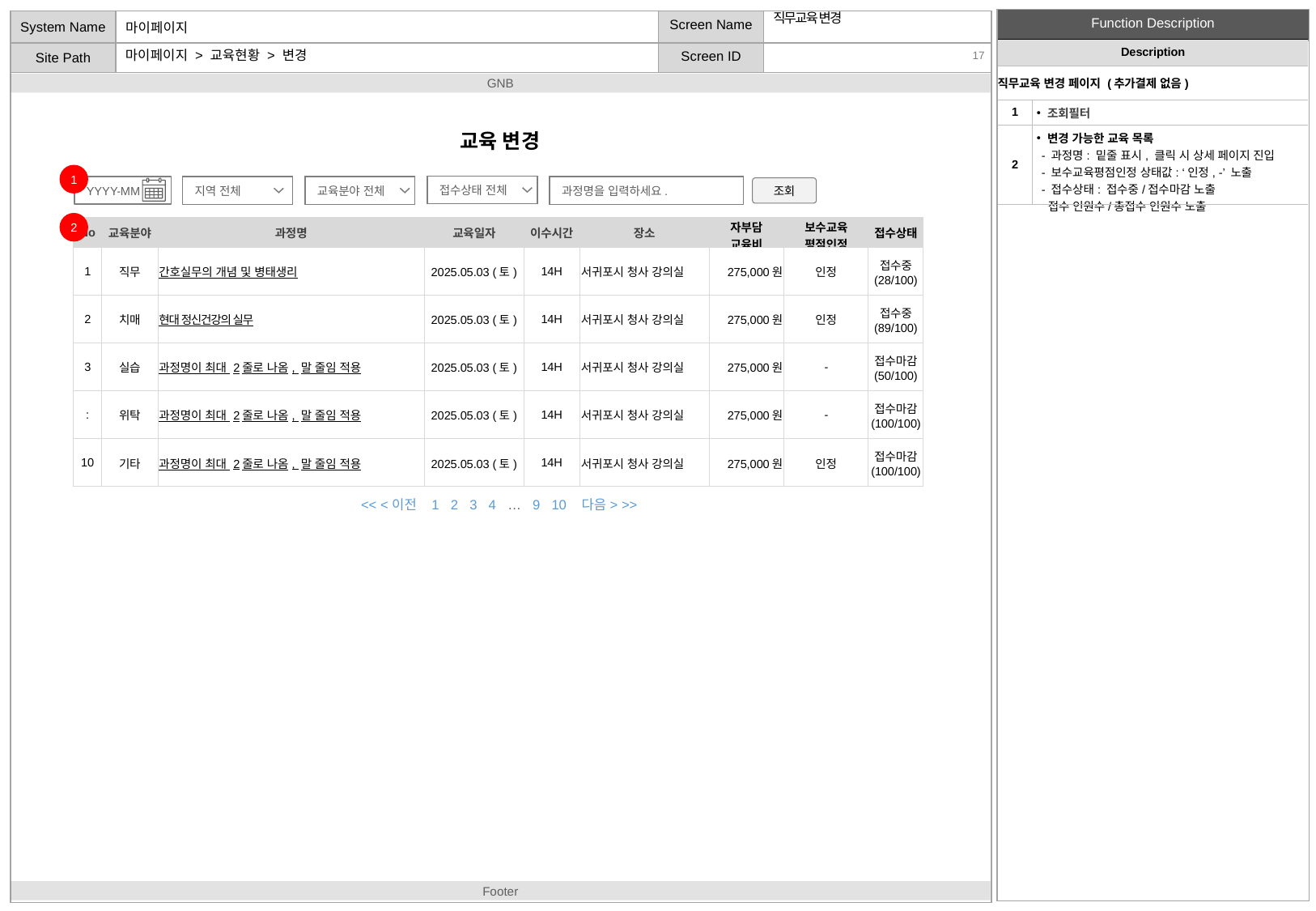

[07.09]
- 이수시간: 14:00 -> ‘14H’  로 변경

직무교육 변경
| Description |  |
| --- | --- |
| 직무교육 변경 페이지 (추가결제 없음) |  |
| 1 | 조회필터 |
| 2 | 변경 가능한 교육 목록 - 과정명: 밑줄 표시, 클릭 시 상세 페이지 진입 - 보수교육평점인정 상태값: ‘인정, -’ 노출 - 접수상태: 접수중/접수마감 노출 접수 인원수/총접수 인원수 노출 |

# 마이페이지 > 교육현황 > 변경
교육 변경
1
접수상태 전체

YYYY-MM

지역 전체

교육분야 전체

과정명을 입력하세요.
조회
2
| No | 교육분야 | 과정명 | 교육일자 | 이수시간 | 장소 | 자부담 교육비 | 보수교육 평점인정 | 접수상태 |
| --- | --- | --- | --- | --- | --- | --- | --- | --- |
| 1 | 직무 | 간호실무의 개념 및 병태생리 | 2025.05.03 (토) | 14H | 서귀포시 청사 강의실 | 275,000원 | 인정 | 접수중 (28/100) |
| 2 | 치매 | 현대 정신건강의 실무 | 2025.05.03 (토) | 14H | 서귀포시 청사 강의실 | 275,000원 | 인정 | 접수중 (89/100) |
| 3 | 실습 | 과정명이 최대 2줄로 나옴, 말 줄임 적용 | 2025.05.03 (토) | 14H | 서귀포시 청사 강의실 | 275,000원 | - | 접수마감 (50/100) |
| : | 위탁 | 과정명이 최대 2줄로 나옴, 말 줄임 적용 | 2025.05.03 (토) | 14H | 서귀포시 청사 강의실 | 275,000원 | - | 접수마감 (100/100) |
| 10 | 기타 | 과정명이 최대 2줄로 나옴, 말 줄임 적용 | 2025.05.03 (토) | 14H | 서귀포시 청사 강의실 | 275,000원 | 인정 | 접수마감 (100/100) |
<< <이전   1   2   3   4   …   9   10   다음> >>